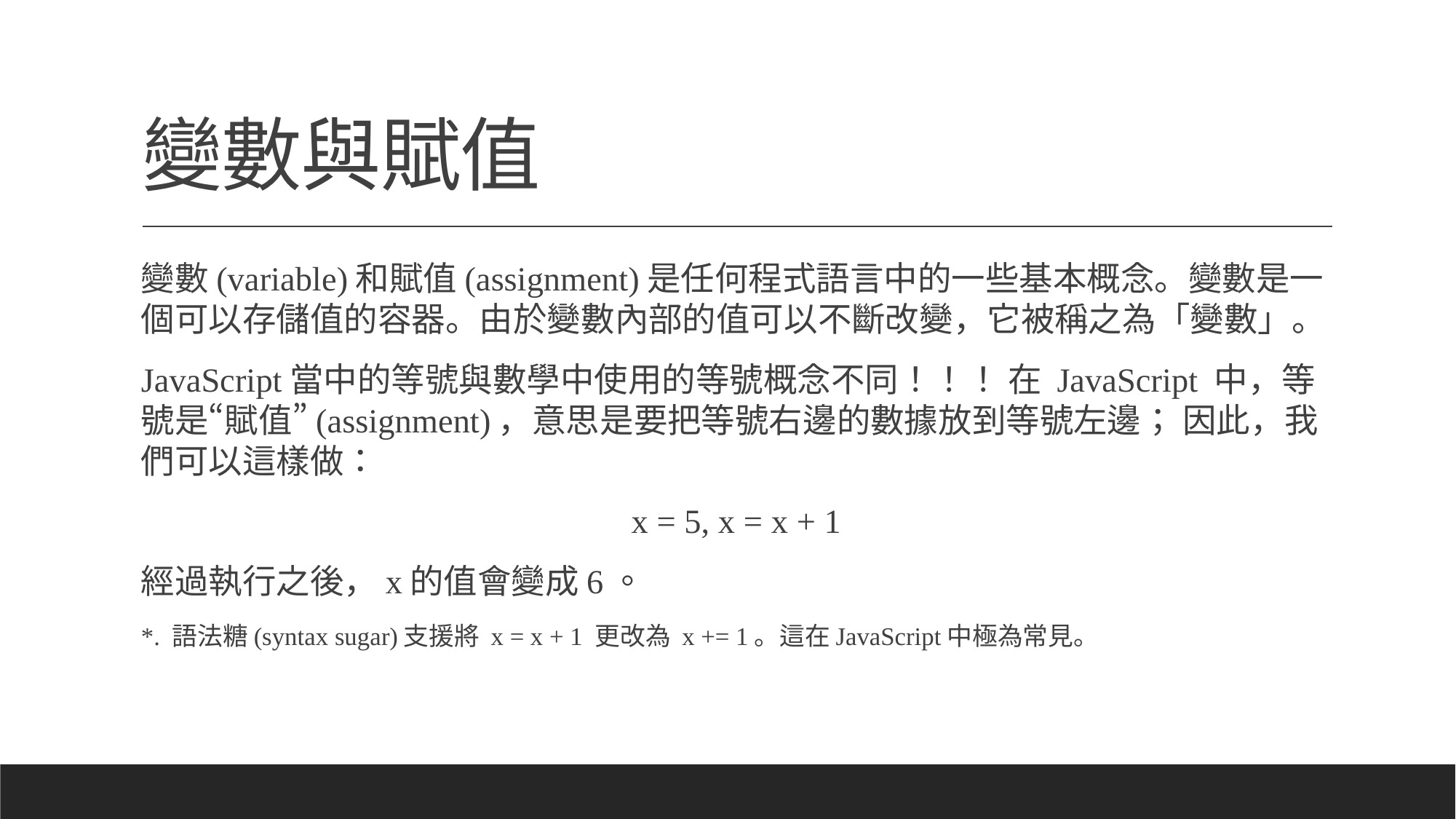

# 變數與賦值
變數(variable)和賦值(assignment)是任何程式語言中的一些基本概念。變數是一個可以存儲值的容器。由於變數內部的值可以不斷改變，它被稱之為「變數」。
JavaScript當中的等號與數學中使用的等號概念不同！！！ 在 JavaScript 中，等號是“賦值”(assignment)，意思是要把等號右邊的數據放到等號左邊； 因此，我們可以這樣做：
x = 5, x = x + 1
經過執行之後，x的值會變成6。
*. 語法糖(syntax sugar)支援將 x = x + 1 更改為 x += 1。這在JavaScript中極為常見。